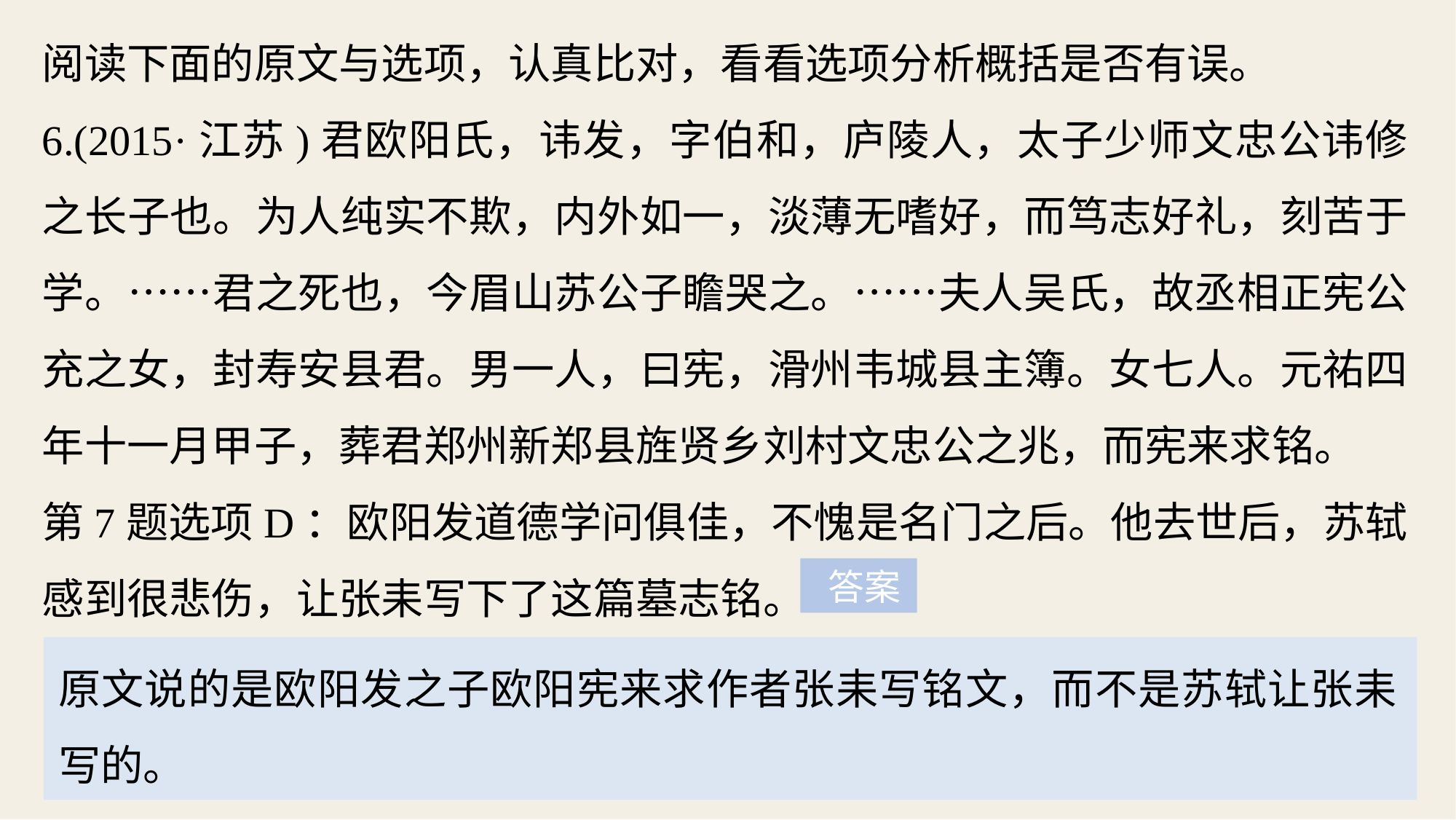

阅读下面的原文与选项，认真比对，看看选项分析概括是否有误。
6.(2015·江苏)君欧阳氏，讳发，字伯和，庐陵人，太子少师文忠公讳修之长子也。为人纯实不欺，内外如一，淡薄无嗜好，而笃志好礼，刻苦于学。……君之死也，今眉山苏公子瞻哭之。……夫人吴氏，故丞相正宪公充之女，封寿安县君。男一人，曰宪，滑州韦城县主簿。女七人。元祐四年十一月甲子，葬君郑州新郑县旌贤乡刘村文忠公之兆，而宪来求铭。
第7题选项D：欧阳发道德学问俱佳，不愧是名门之后。他去世后，苏轼感到很悲伤，让张耒写下了这篇墓志铭。
 答案
原文说的是欧阳发之子欧阳宪来求作者张耒写铭文，而不是苏轼让张耒写的。